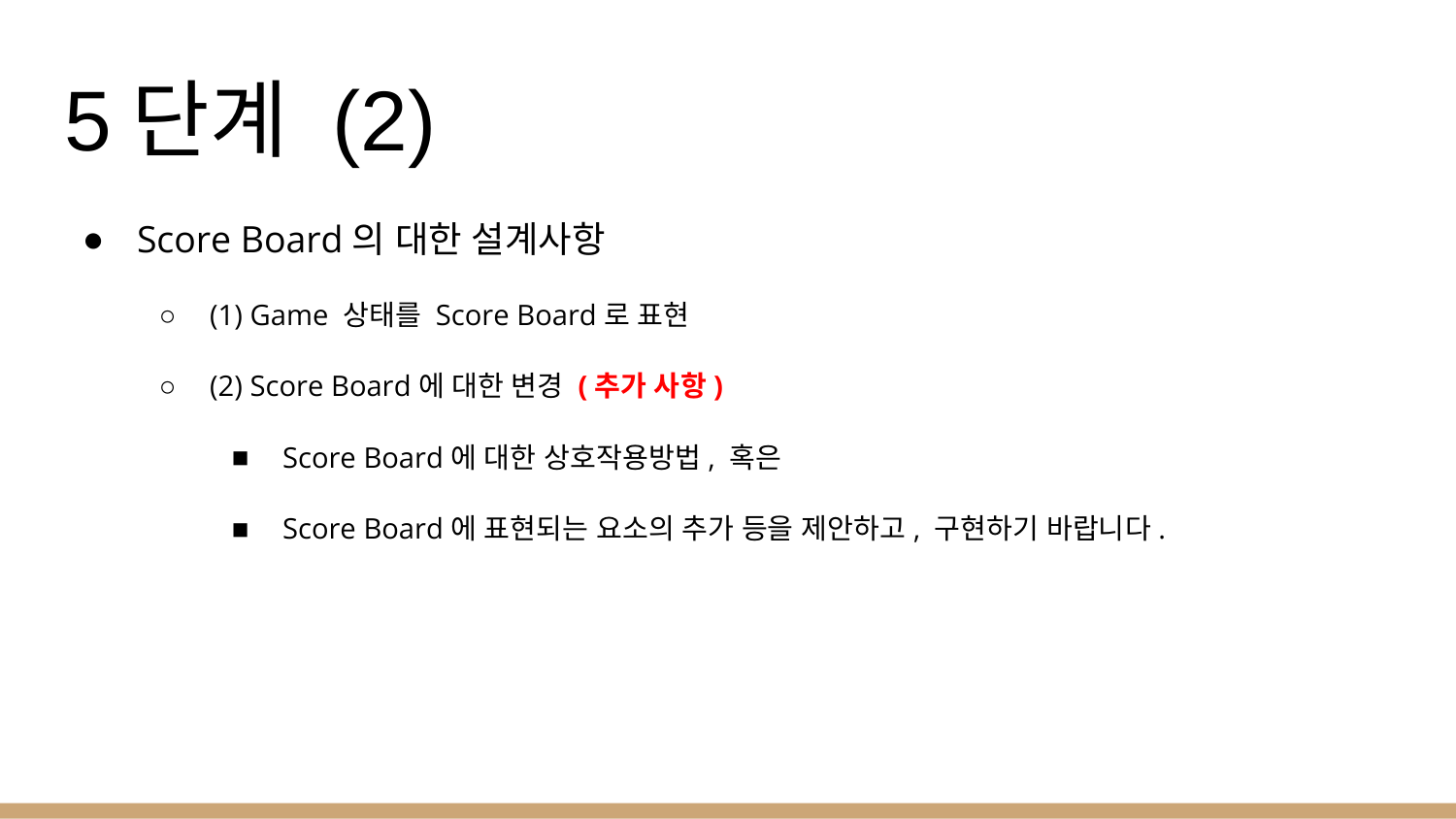

# 5단계 (2)
Score Board의 대한 설계사항
(1) Game 상태를 Score Board로 표현
(2) Score Board에 대한 변경 (추가 사항)
Score Board에 대한 상호작용방법, 혹은
Score Board에 표현되는 요소의 추가 등을 제안하고, 구현하기 바랍니다.